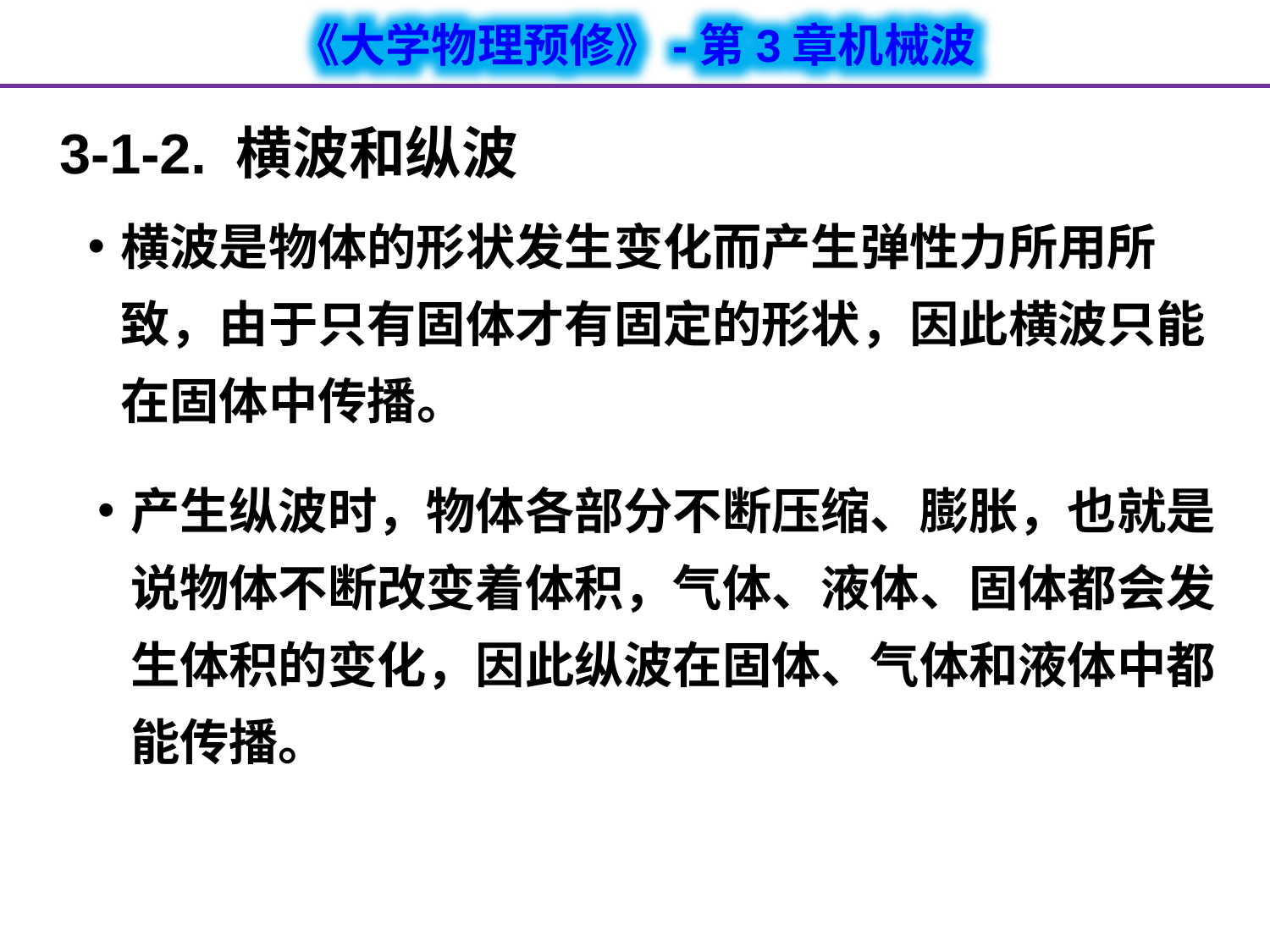

3-1-2. 横波和纵波
横波是物体的形状发生变化而产生弹性力所用所致，由于只有固体才有固定的形状，因此横波只能在固体中传播。
产生纵波时，物体各部分不断压缩、膨胀，也就是说物体不断改变着体积，气体、液体、固体都会发生体积的变化，因此纵波在固体、气体和液体中都能传播。